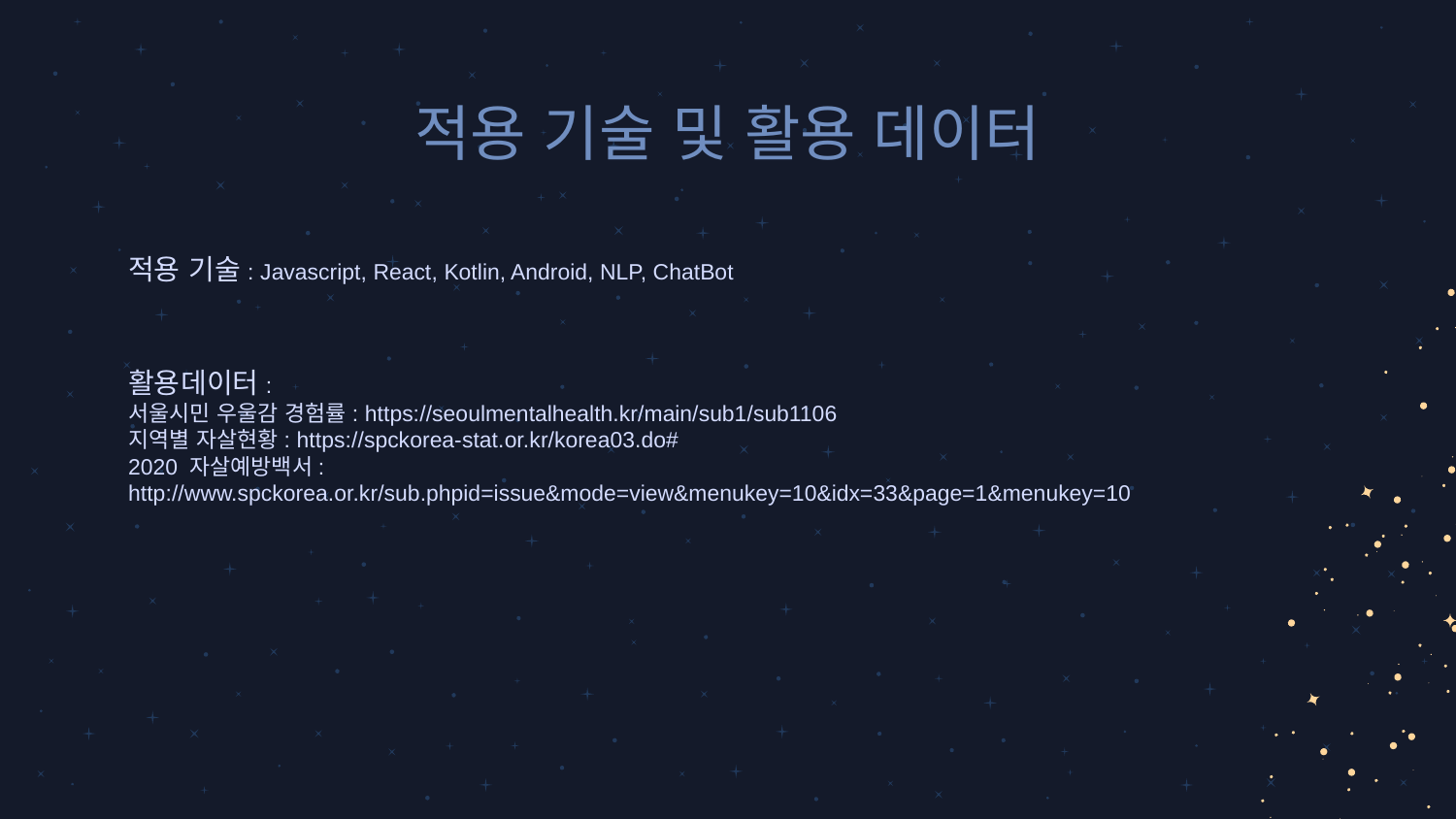

# 적용 기술 및 활용 데이터

적용 기술: Javascript, React, Kotlin, Android, NLP, ChatBot

활용데이터:
서울시민 우울감 경험률: https://seoulmentalhealth.kr/main/sub1/sub1106
지역별 자살현황: https://spckorea-stat.or.kr/korea03.do#
2020 자살예방백서: http://www.spckorea.or.kr/sub.phpid=issue&mode=view&menukey=10&idx=33&page=1&menukey=10